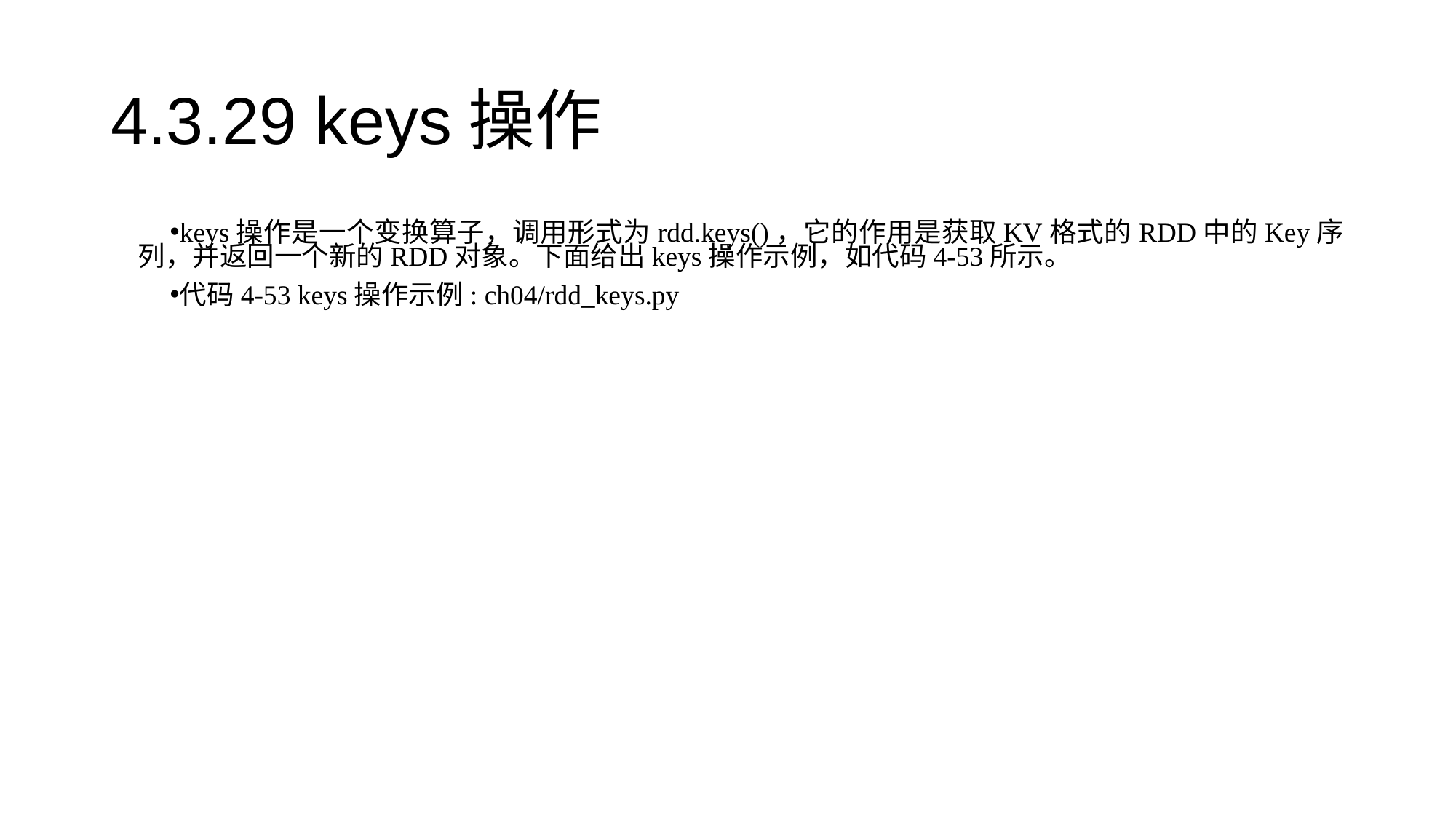

# 4.3.29 keys操作
keys操作是一个变换算子，调用形式为rdd.keys()，它的作用是获取KV格式的RDD中的Key序列，并返回一个新的RDD对象。下面给出keys操作示例，如代码4-53所示。
代码4-53 keys操作示例: ch04/rdd_keys.py